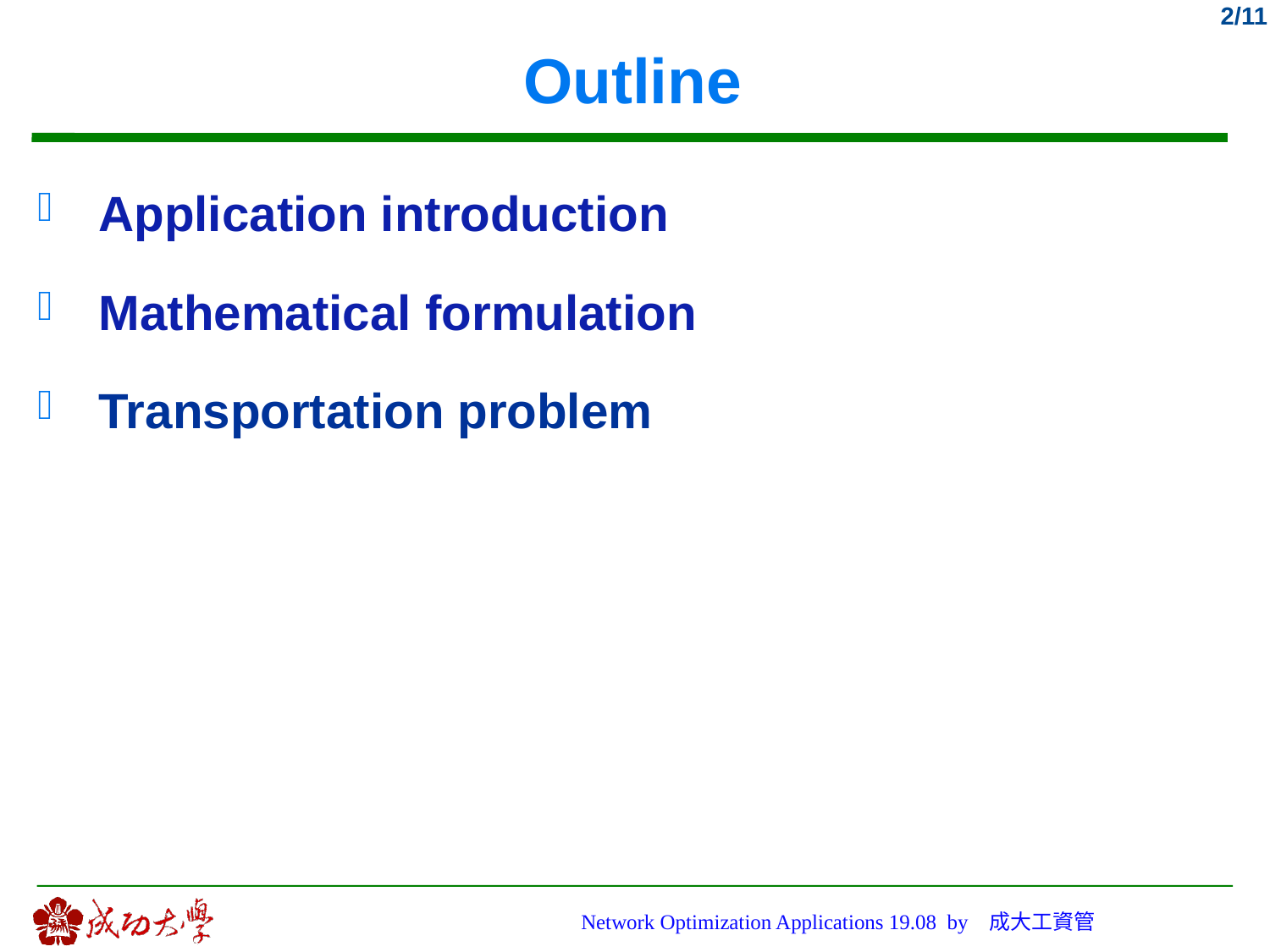

# Outline
 Application introduction
 Mathematical formulation
 Transportation problem

Network Optimization Applications 19.08  by   成大工資管